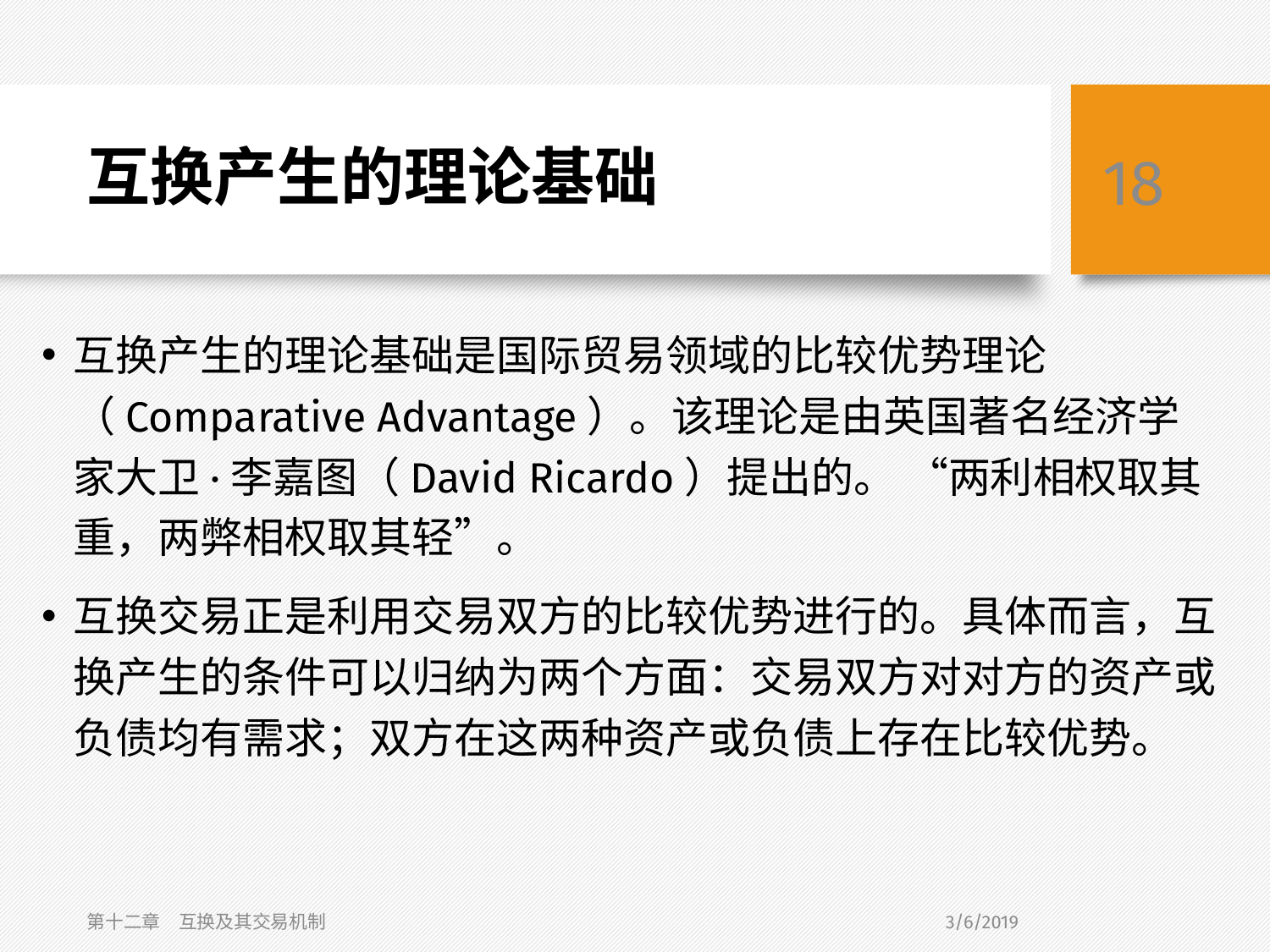

# 互换产生的理论基础
18
互换产生的理论基础是国际贸易领域的比较优势理论（Comparative Advantage）。该理论是由英国著名经济学家大卫·李嘉图（David Ricardo）提出的。 “两利相权取其重，两弊相权取其轻”。
互换交易正是利用交易双方的比较优势进行的。具体而言，互换产生的条件可以归纳为两个方面：交易双方对对方的资产或负债均有需求；双方在这两种资产或负债上存在比较优势。
3/6/2019
第十二章　互换及其交易机制